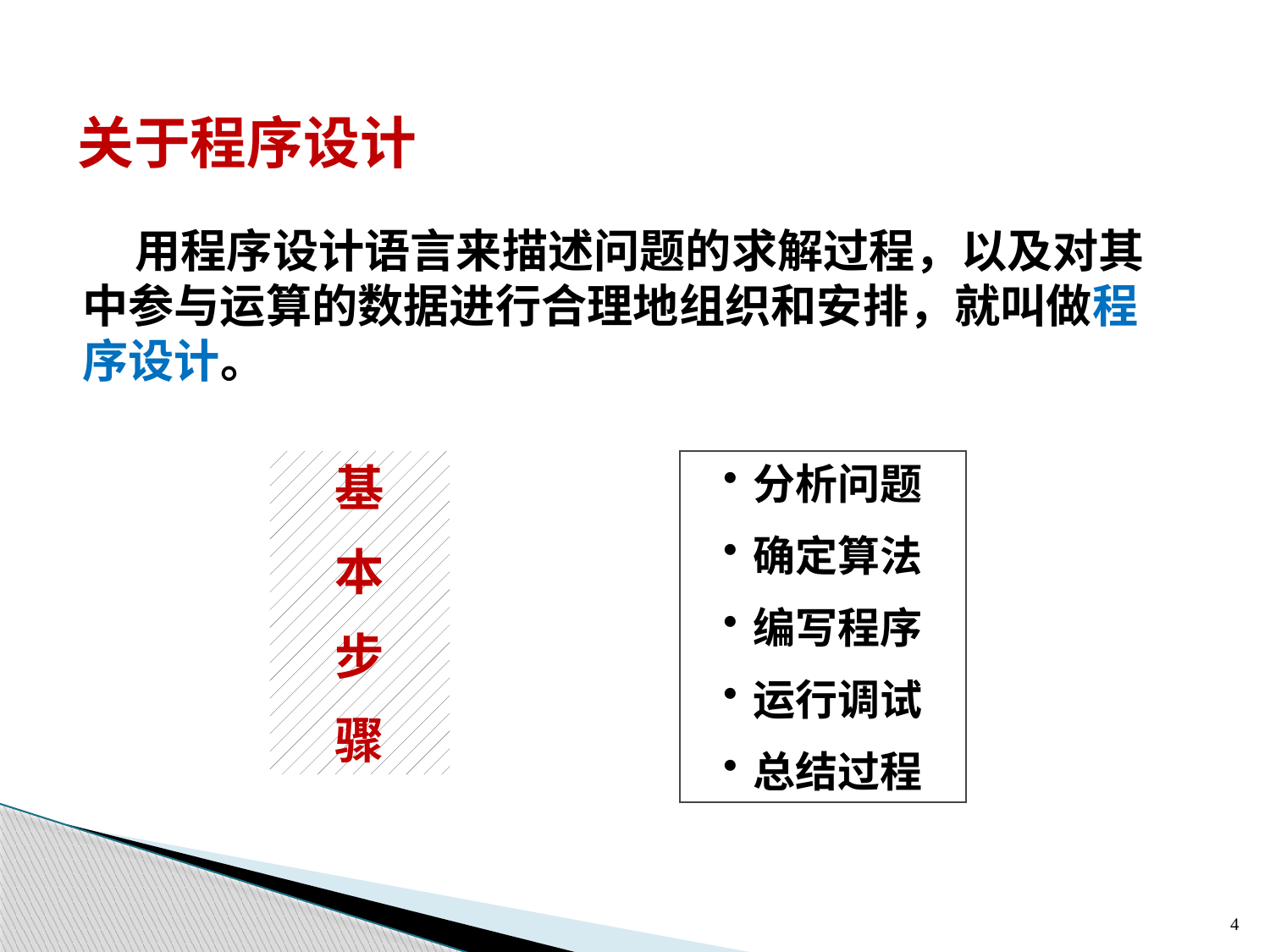

关于程序设计

    用程序设计语言来描述问题的求解过程，以及对其中参与运算的数据进行合理地组织和安排，就叫做程序设计。
基
本
步
骤
分析问题
确定算法
编写程序
运行调试
总结过程

4